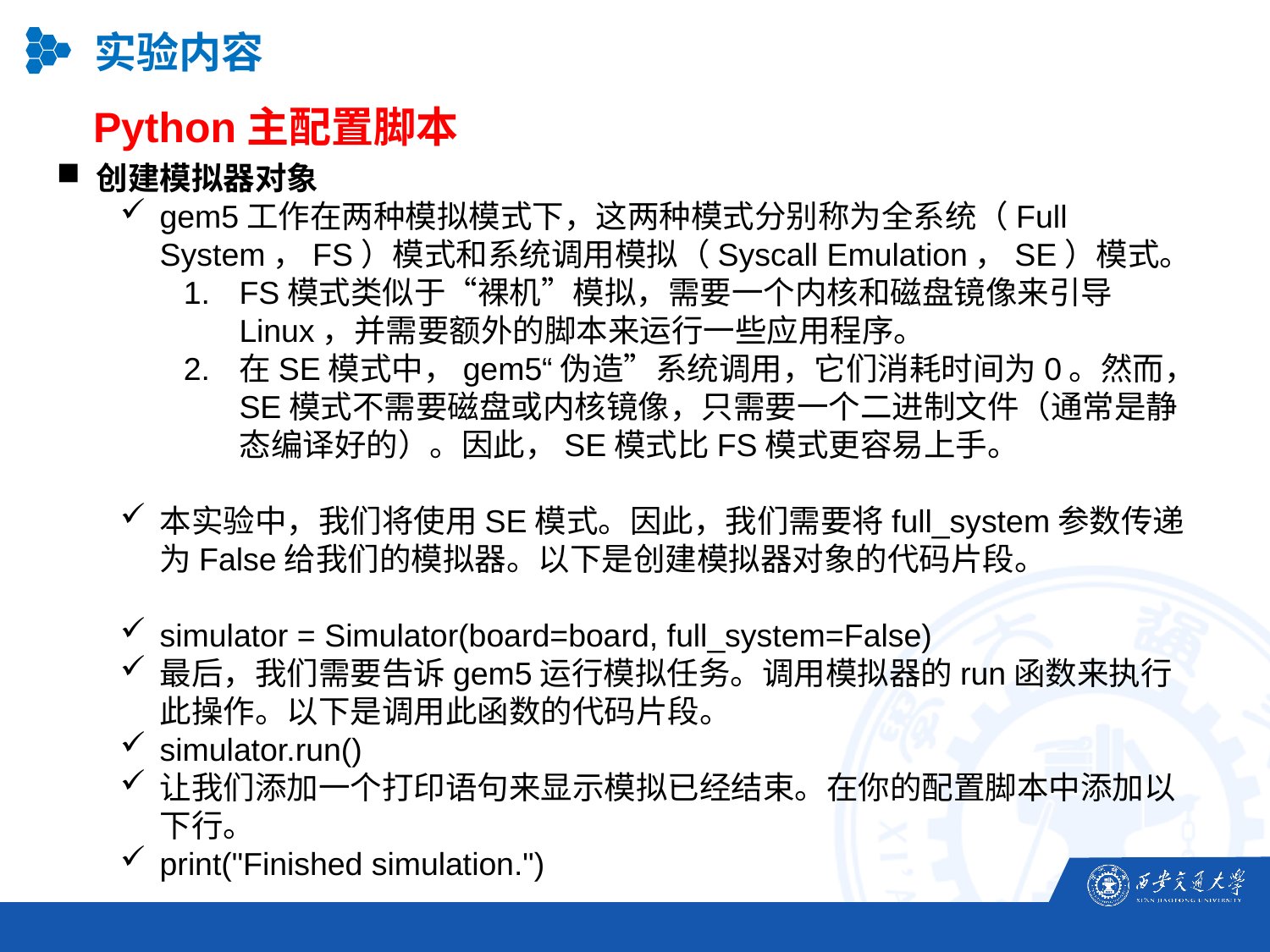

实验内容
Python主配置脚本

创建模拟器对象
gem5工作在两种模拟模式下，这两种模式分别称为全系统（Full System，FS）模式和系统调用模拟（Syscall Emulation，SE）模式。
FS模式类似于“裸机”模拟，需要一个内核和磁盘镜像来引导Linux，并需要额外的脚本来运行一些应用程序。
在SE模式中，gem5“伪造”系统调用，它们消耗时间为0。然而，SE模式不需要磁盘或内核镜像，只需要一个二进制文件（通常是静态编译好的）。因此，SE模式比FS模式更容易上手。

本实验中，我们将使用SE模式。因此，我们需要将full_system参数传递为False给我们的模拟器。以下是创建模拟器对象的代码片段。

simulator = Simulator(board=board, full_system=False)
最后，我们需要告诉gem5运行模拟任务。调用模拟器的run函数来执行此操作。以下是调用此函数的代码片段。
simulator.run()
让我们添加一个打印语句来显示模拟已经结束。在你的配置脚本中添加以下行。
print("Finished simulation.")